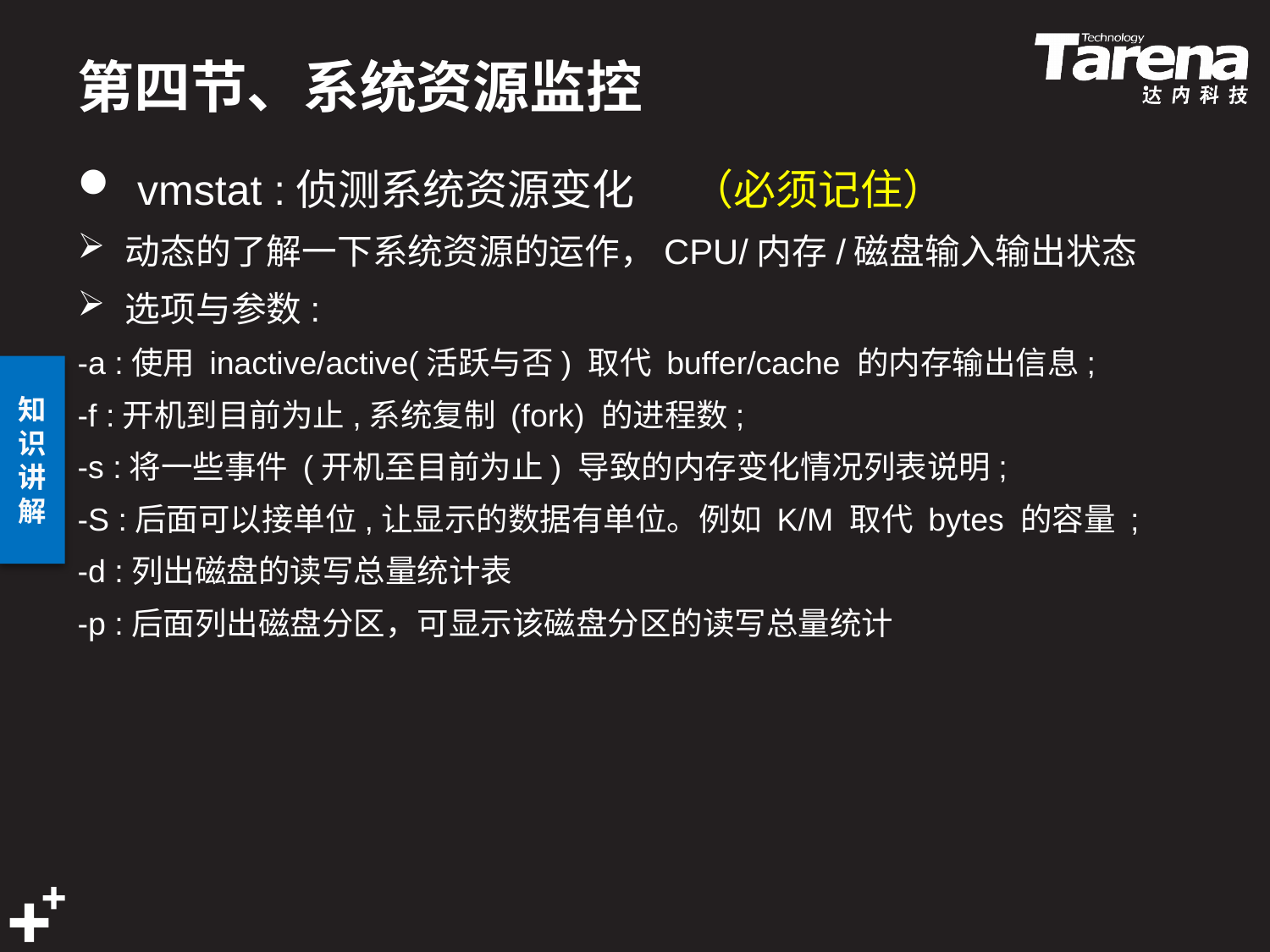

# 第四节、系统资源监控
 vmstat :侦测系统资源变化      （必须记住）
动态的了解一下系统资源的运作，CPU/内存/磁盘输入输出状态
选项与参数:
-a :使用 inactive/active(活跃与否) 取代 buffer/cache 的内存输出信息;
-f :开机到目前为止,系统复制 (fork) 的进程数;
-s :将一些事件 (开机至目前为止) 导致的内存变化情况列表说明;
-S :后面可以接单位,让显示的数据有单位。例如 K/M 取代 bytes 的容量 ;
-d :列出磁盘的读写总量统计表
-p :后面列出磁盘分区，可显示该磁盘分区的读写总量统计
